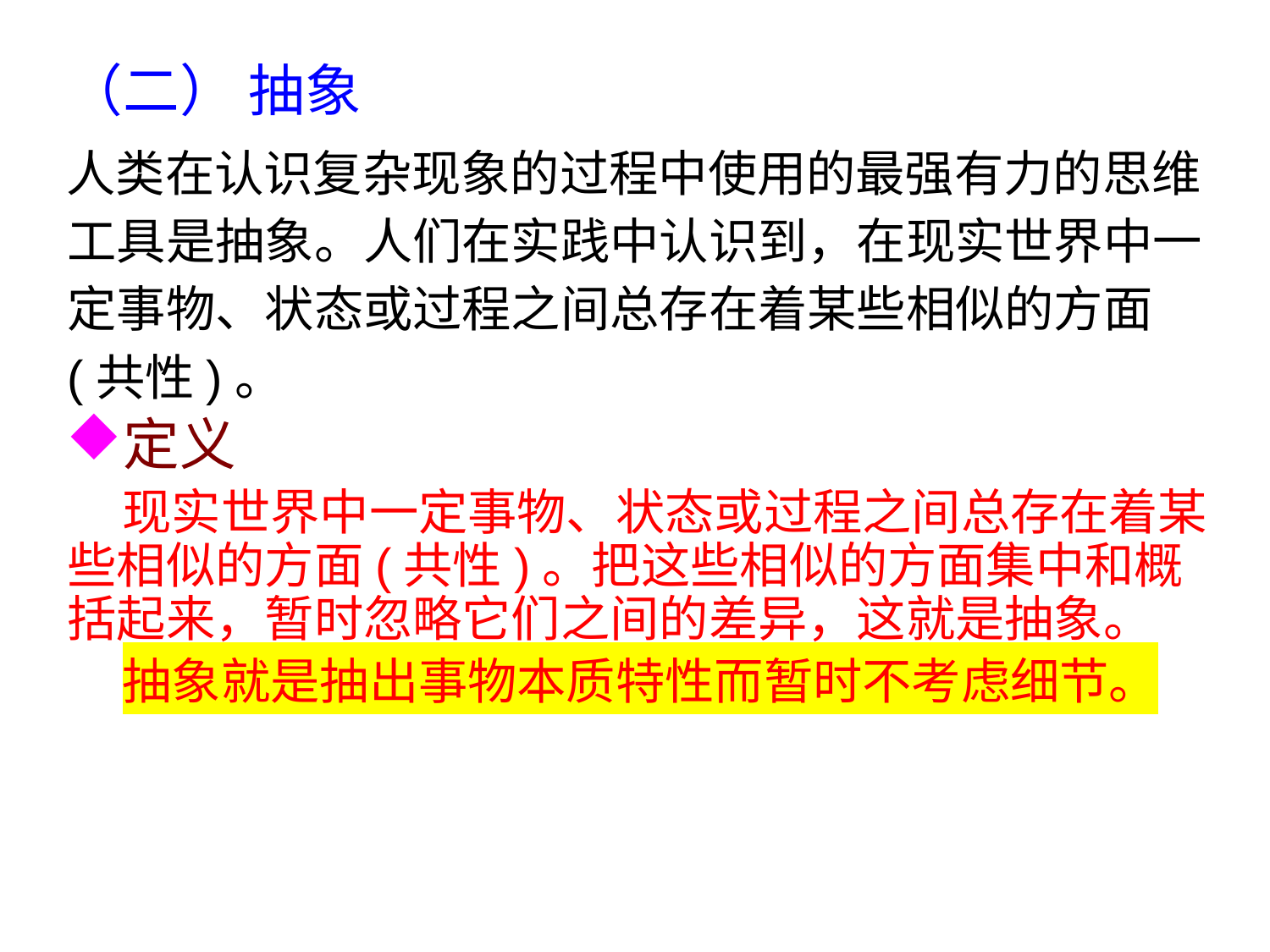

（二） 抽象
人类在认识复杂现象的过程中使用的最强有力的思维工具是抽象。人们在实践中认识到，在现实世界中一定事物、状态或过程之间总存在着某些相似的方面(共性)。
定义
    现实世界中一定事物、状态或过程之间总存在着某些相似的方面(共性)。把这些相似的方面集中和概括起来，暂时忽略它们之间的差异，这就是抽象。
    抽象就是抽出事物本质特性而暂时不考虑细节。